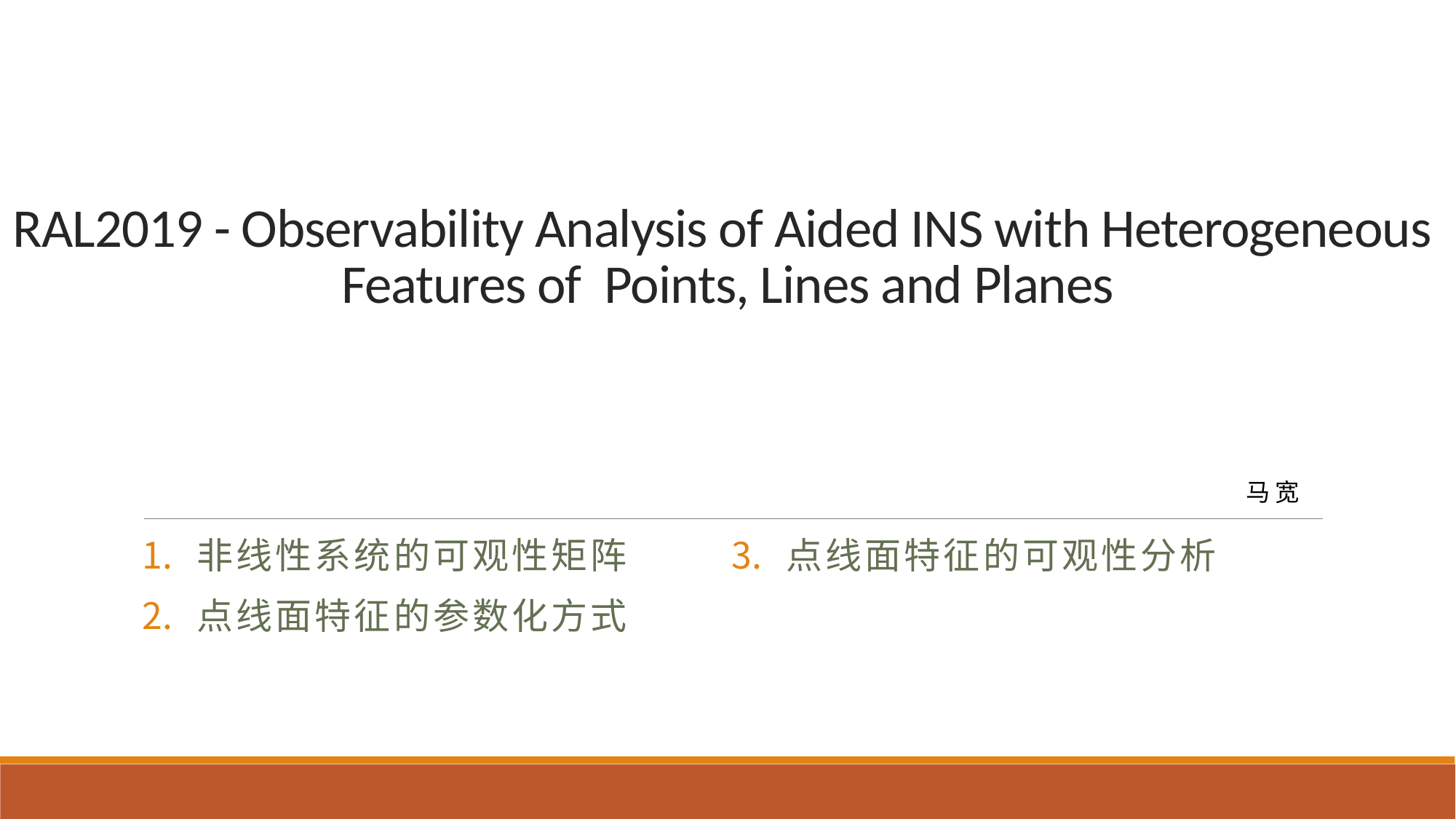

# RAL2019 - Observability Analysis of Aided INS with Heterogeneous  Features of  Points, Lines and Planes
马 宽
非线性系统的可观性矩阵
点线面特征的参数化方式
点线面特征的可观性分析